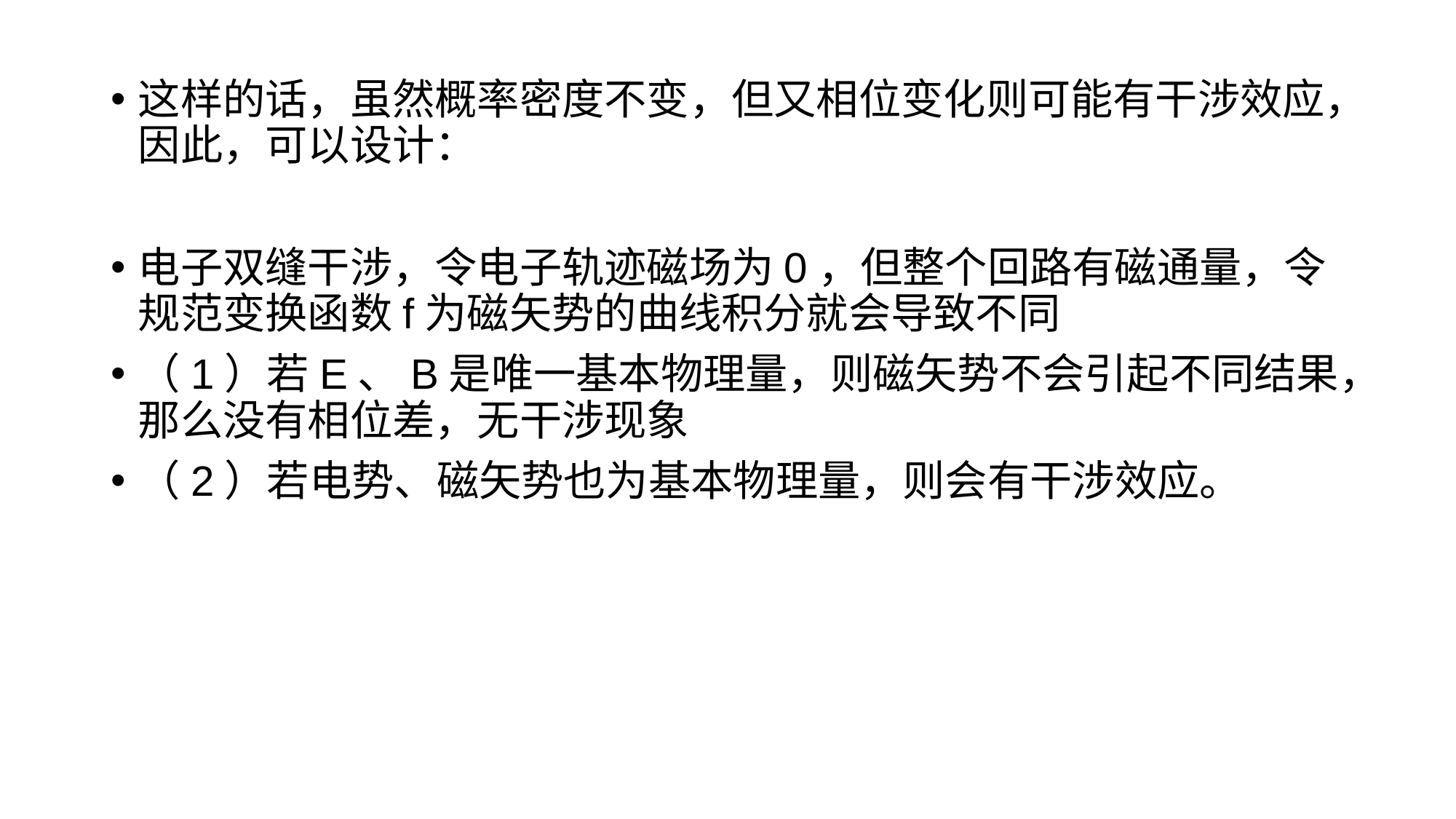

这样的话，虽然概率密度不变，但又相位变化则可能有干涉效应，因此，可以设计：

电子双缝干涉，令电子轨迹磁场为0，但整个回路有磁通量，令规范变换函数f为磁矢势的曲线积分就会导致不同
（1）若E、B是唯一基本物理量，则磁矢势不会引起不同结果，那么没有相位差，无干涉现象
（2）若电势、磁矢势也为基本物理量，则会有干涉效应。